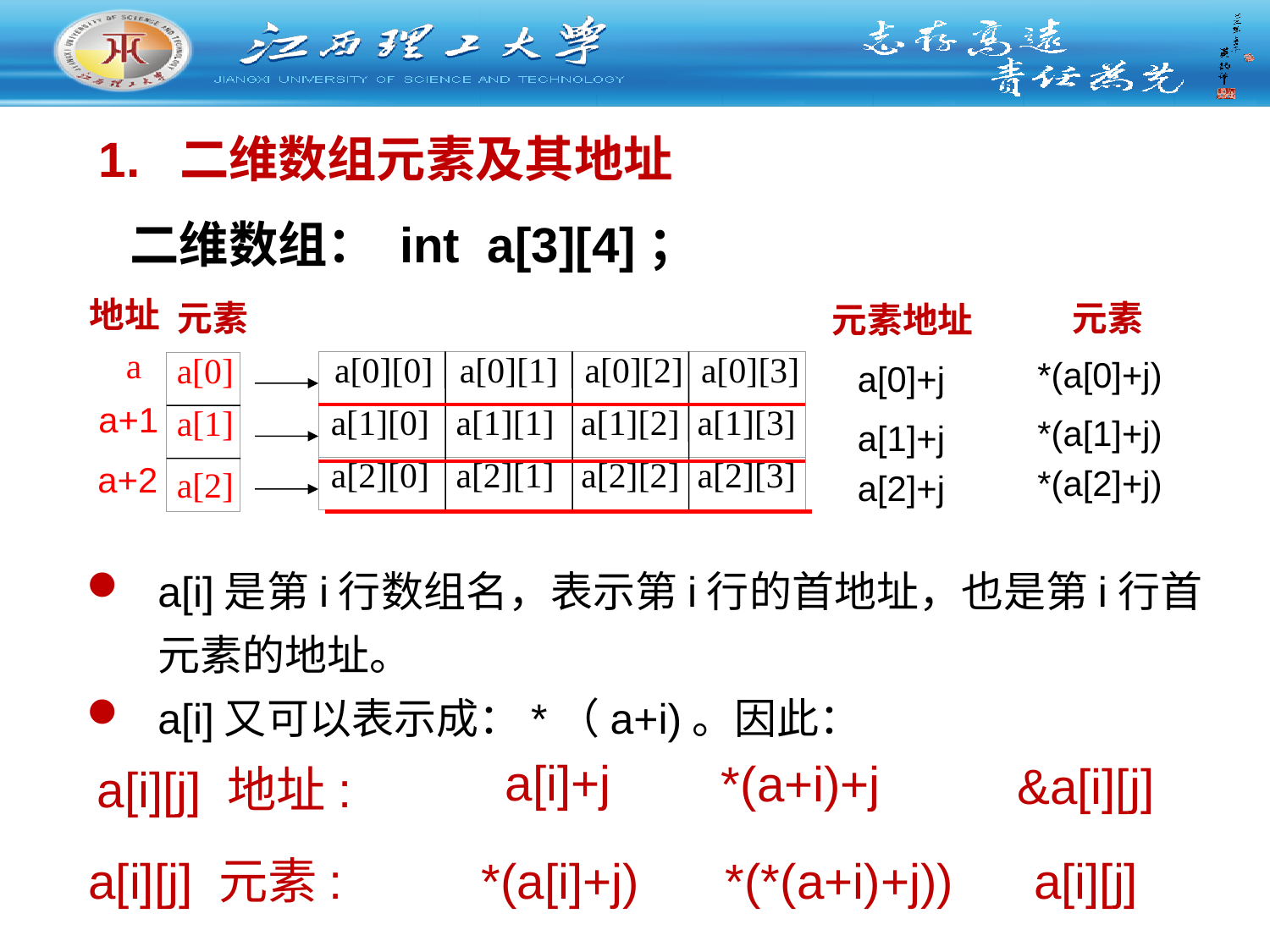

1.  二维数组元素及其地址
二维数组： int  a[3][4]；
地址
元素
元素
  元素地址
a
a[0]

a[1]

a[2]

a[0][0]   a[0][1]   a[0][2]  a[0][3]

a[1][0]   a[1][1]   a[1][2]  a[1][3]

a[2][0]   a[2][1]   a[2][2]  a[2][3]

*(a[0]+j)
a[0]+j
a+1
*(a[1]+j)
a[1]+j
a+2
*(a[2]+j)
a[2]+j
a[i]是第i行数组名，表示第i行的首地址，也是第i行首元素的地址。
a[i]又可以表示成：*（a+i)。因此：
a[i]+j
 *(a+i)+j
 &a[i][j]
a[i][j] 地址:
a[i][j] 元素:
 *(a[i]+j)
 *(*(a+i)+j))
a[i][j]